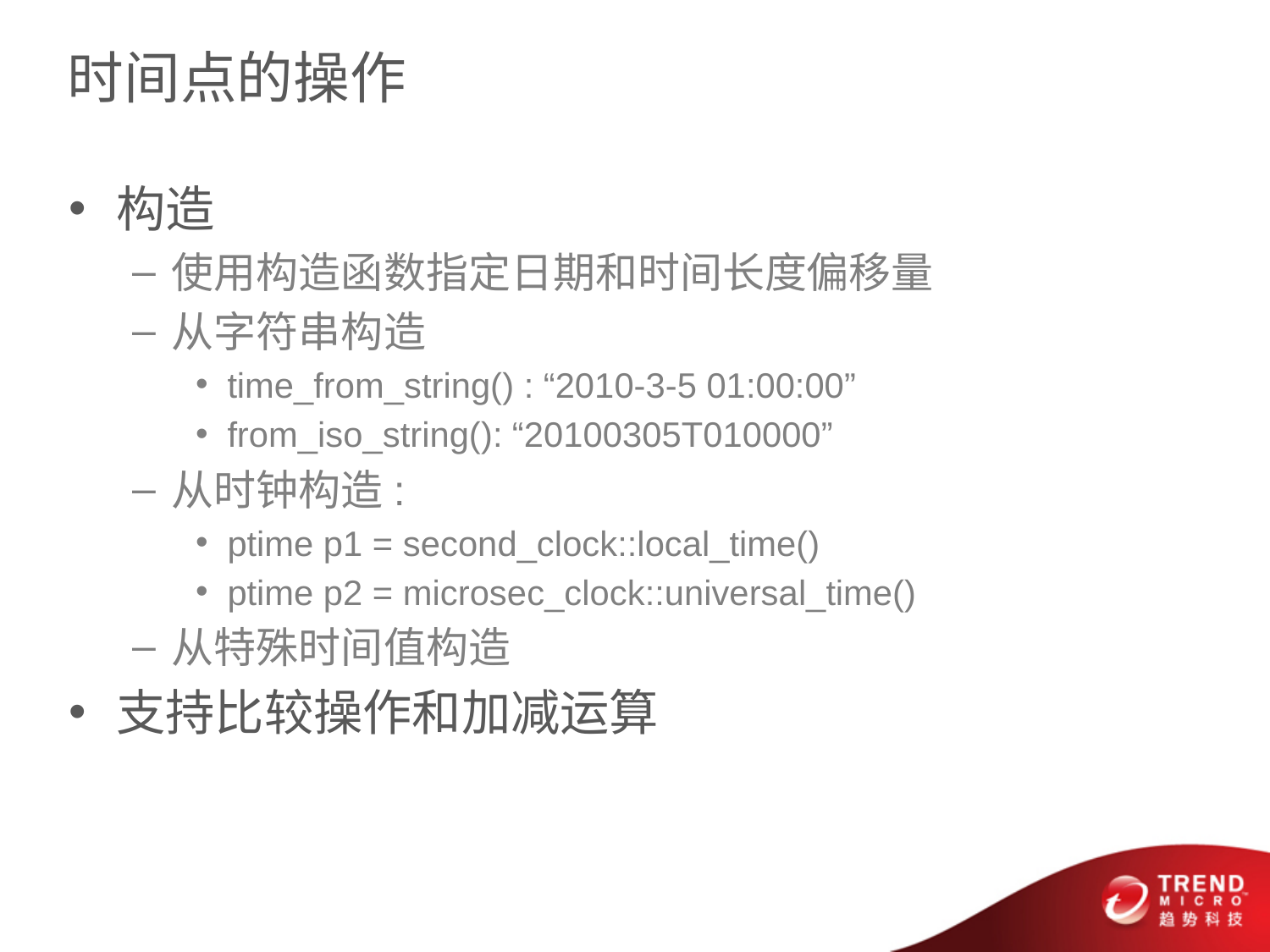

# 时间点的操作
构造
使用构造函数指定日期和时间长度偏移量
从字符串构造
time_from_string() : “2010-3-5 01:00:00”
from_iso_string(): “20100305T010000”
从时钟构造:
ptime p1 = second_clock::local_time()
ptime p2 = microsec_clock::universal_time()
从特殊时间值构造
支持比较操作和加减运算